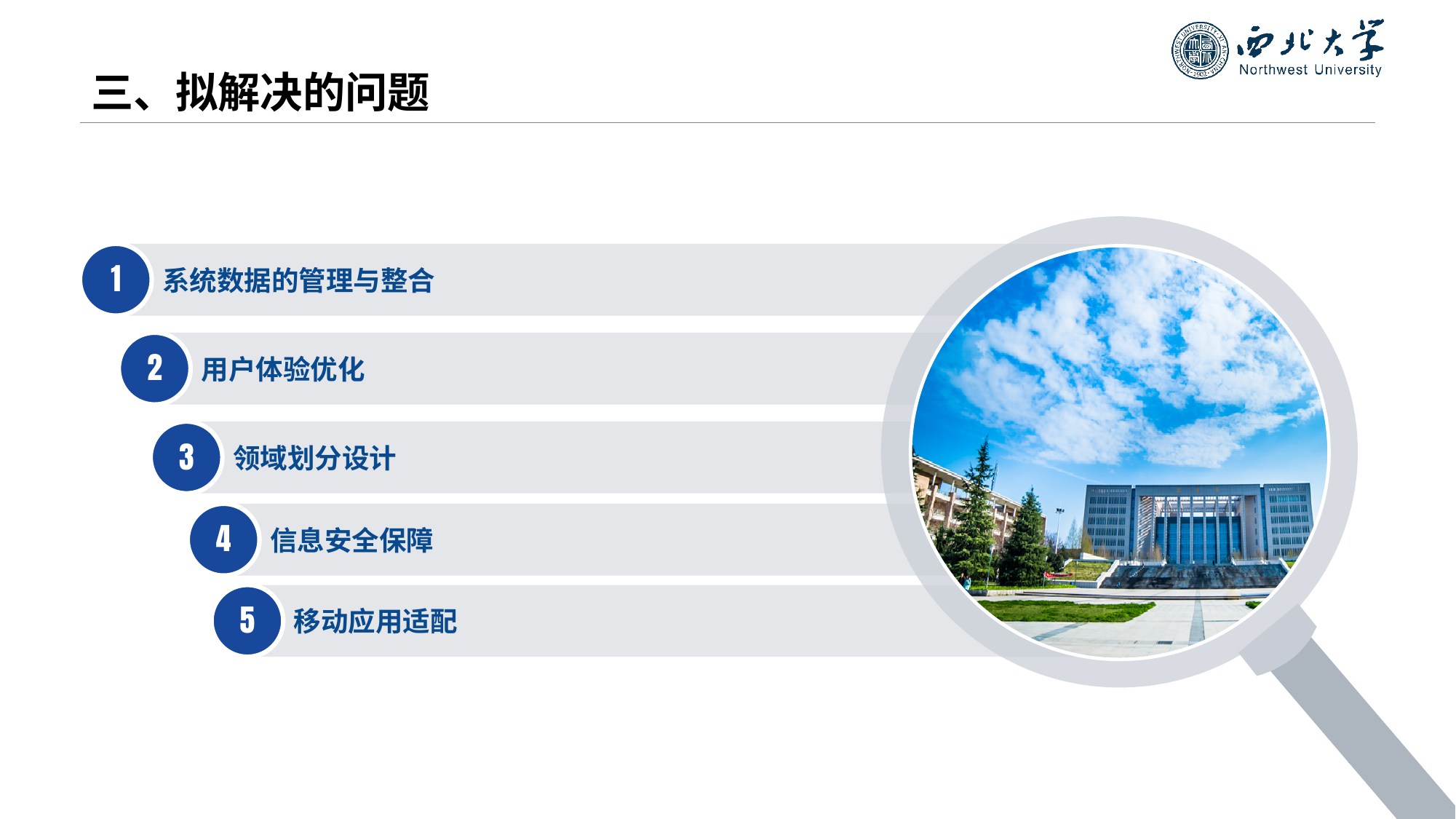

# 三、拟解决的问题

1

系统数据的管理与整合
2

用户体验优化
3

领域划分设计
4

信息安全保障
5

移动应用适配
10